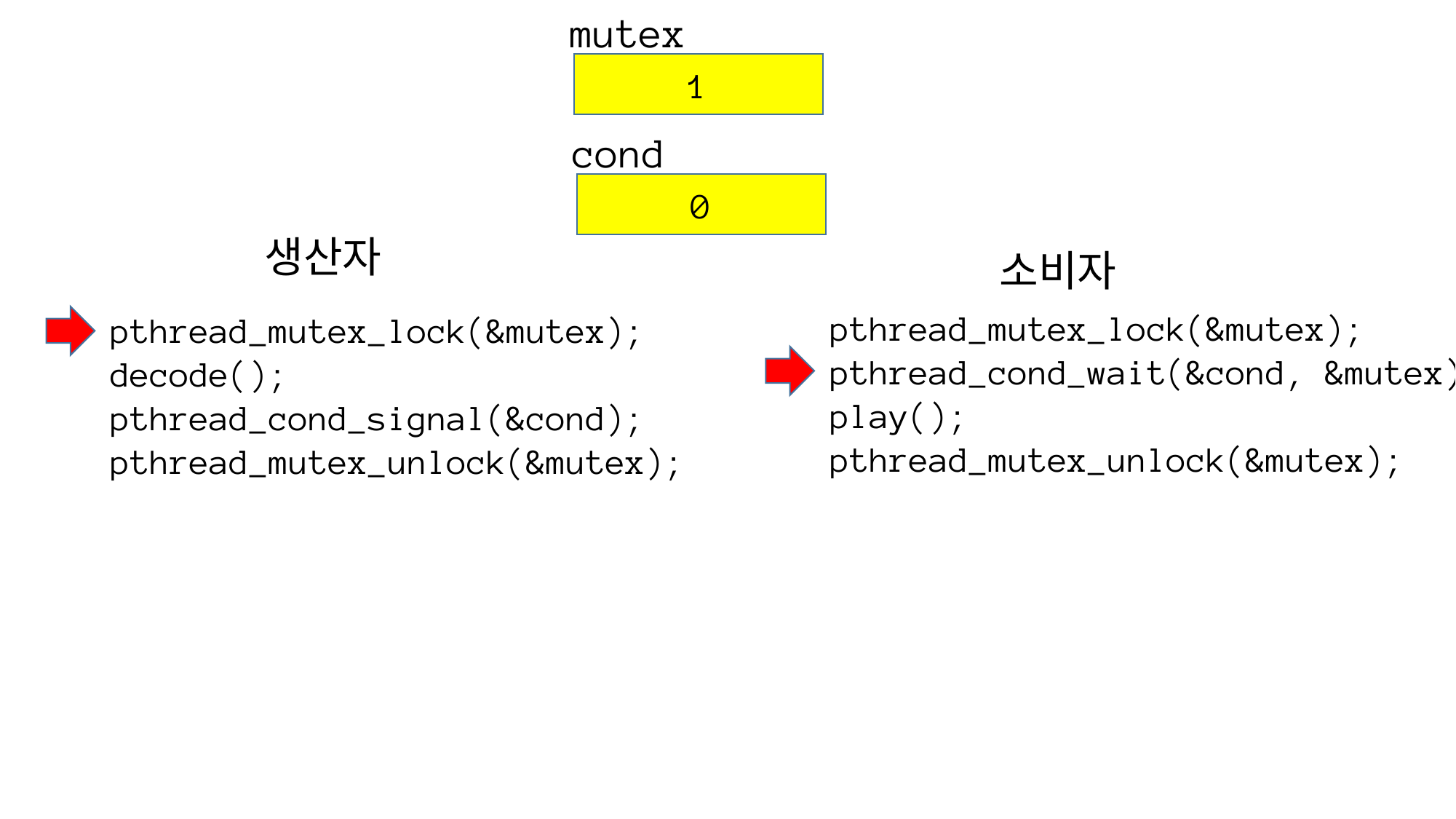

mutex
1
cond
0
생산자
소비자
pthread_mutex_lock(&mutex);
pthread_cond_wait(&cond, &mutex);
play();
pthread_mutex_unlock(&mutex);
pthread_mutex_lock(&mutex);
decode();
pthread_cond_signal(&cond);
pthread_mutex_unlock(&mutex);